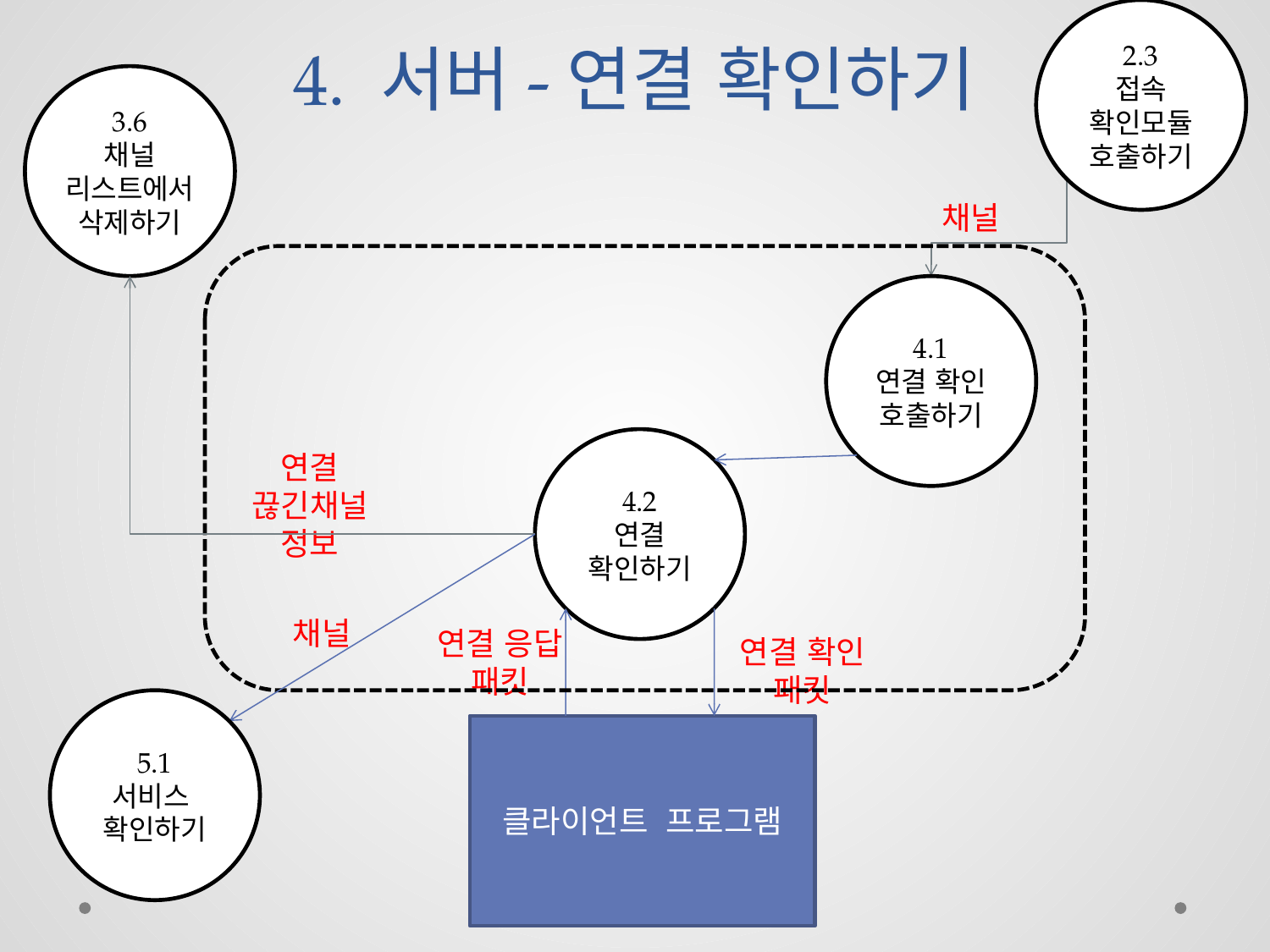

# 4. 서버-연결 확인하기
2.3
접속 확인모듈 호출하기
3.6
채널 리스트에서 삭제하기
채널

4.1
연결 확인
호출하기
4.2
연결 확인하기
연결 끊긴채널 정보
채널
연결 응답 패킷
연결 확인 패킷
5.1
서비스
확인하기
클라이언트  프로그램